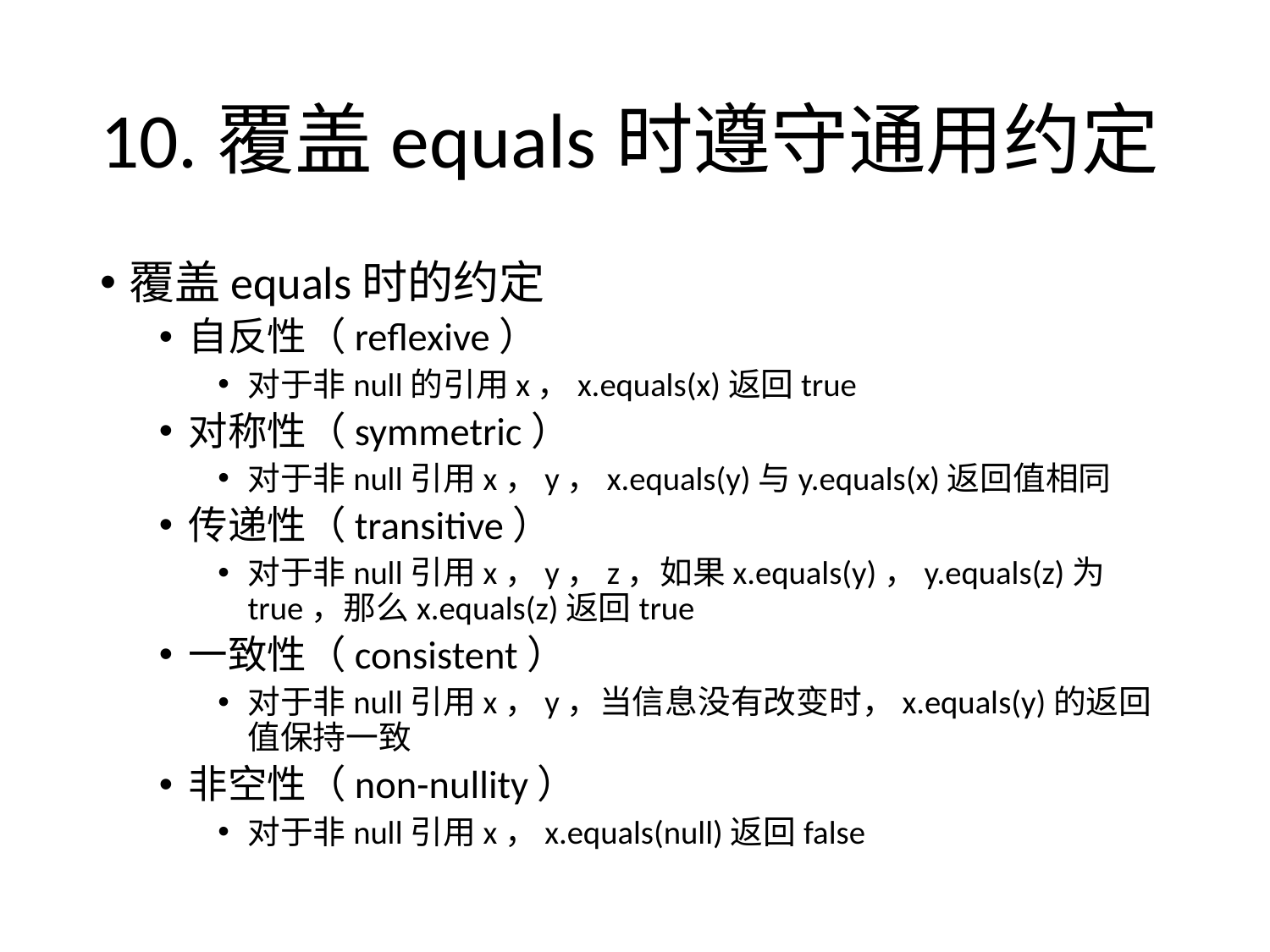

# 10.覆盖equals时遵守通用约定
覆盖equals时的约定
自反性（reflexive）
对于非null的引用x，x.equals(x)返回true
对称性（symmetric）
对于非null引用x，y，x.equals(y)与y.equals(x)返回值相同
传递性（transitive）
对于非null引用x，y，z，如果x.equals(y)，y.equals(z)为true，那么x.equals(z)返回true
一致性（consistent）
对于非null引用x，y，当信息没有改变时，x.equals(y)的返回值保持一致
非空性（non-nullity）
对于非null引用x，x.equals(null)返回false